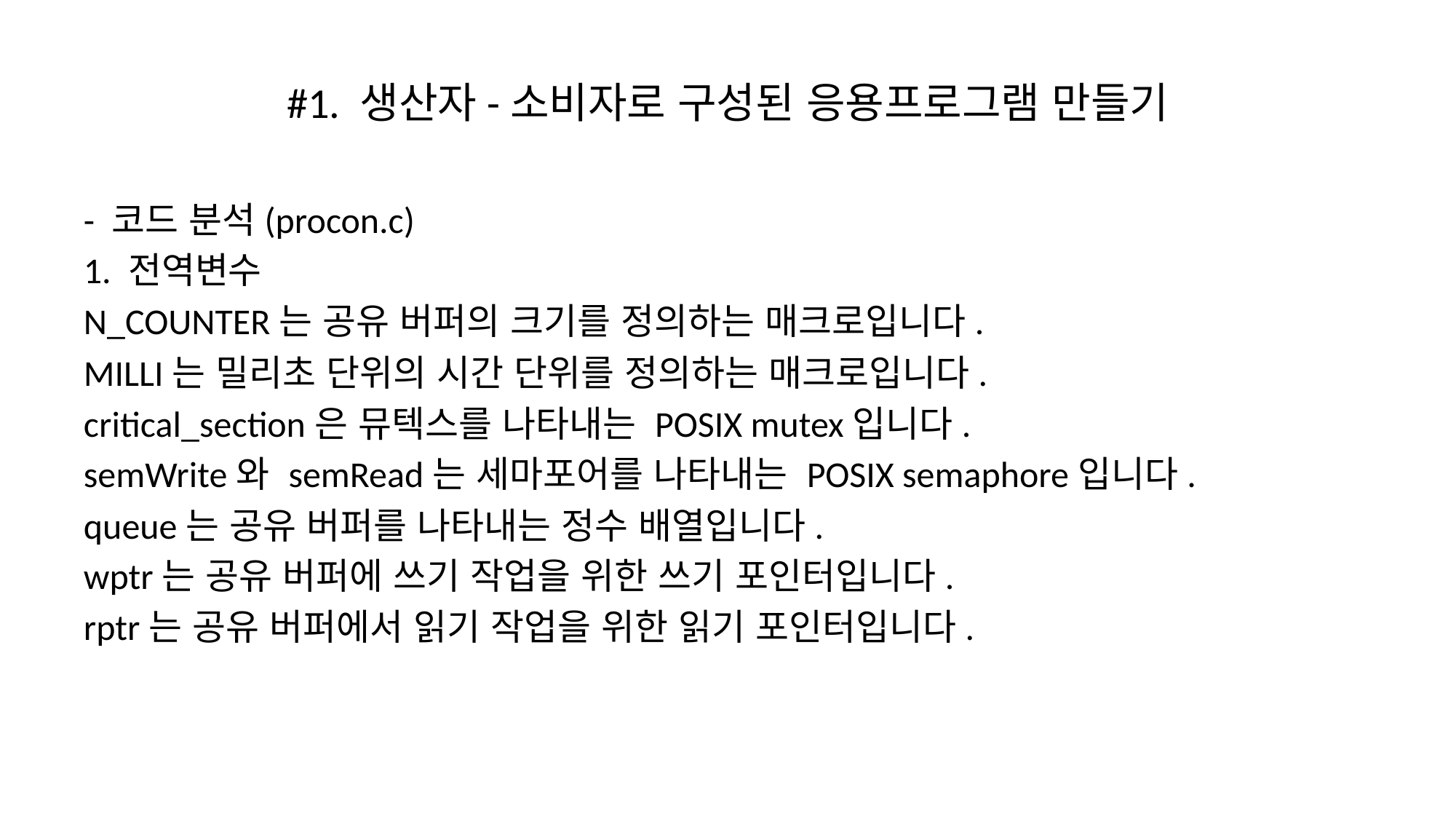

# #1. 생산자-소비자로 구성된 응용프로그램 만들기
- 코드 분석(procon.c)
1. 전역변수
N_COUNTER는 공유 버퍼의 크기를 정의하는 매크로입니다.
MILLI는 밀리초 단위의 시간 단위를 정의하는 매크로입니다.
critical_section은 뮤텍스를 나타내는 POSIX mutex입니다.
semWrite와 semRead는 세마포어를 나타내는 POSIX semaphore입니다.
queue는 공유 버퍼를 나타내는 정수 배열입니다.
wptr는 공유 버퍼에 쓰기 작업을 위한 쓰기 포인터입니다.
rptr는 공유 버퍼에서 읽기 작업을 위한 읽기 포인터입니다.